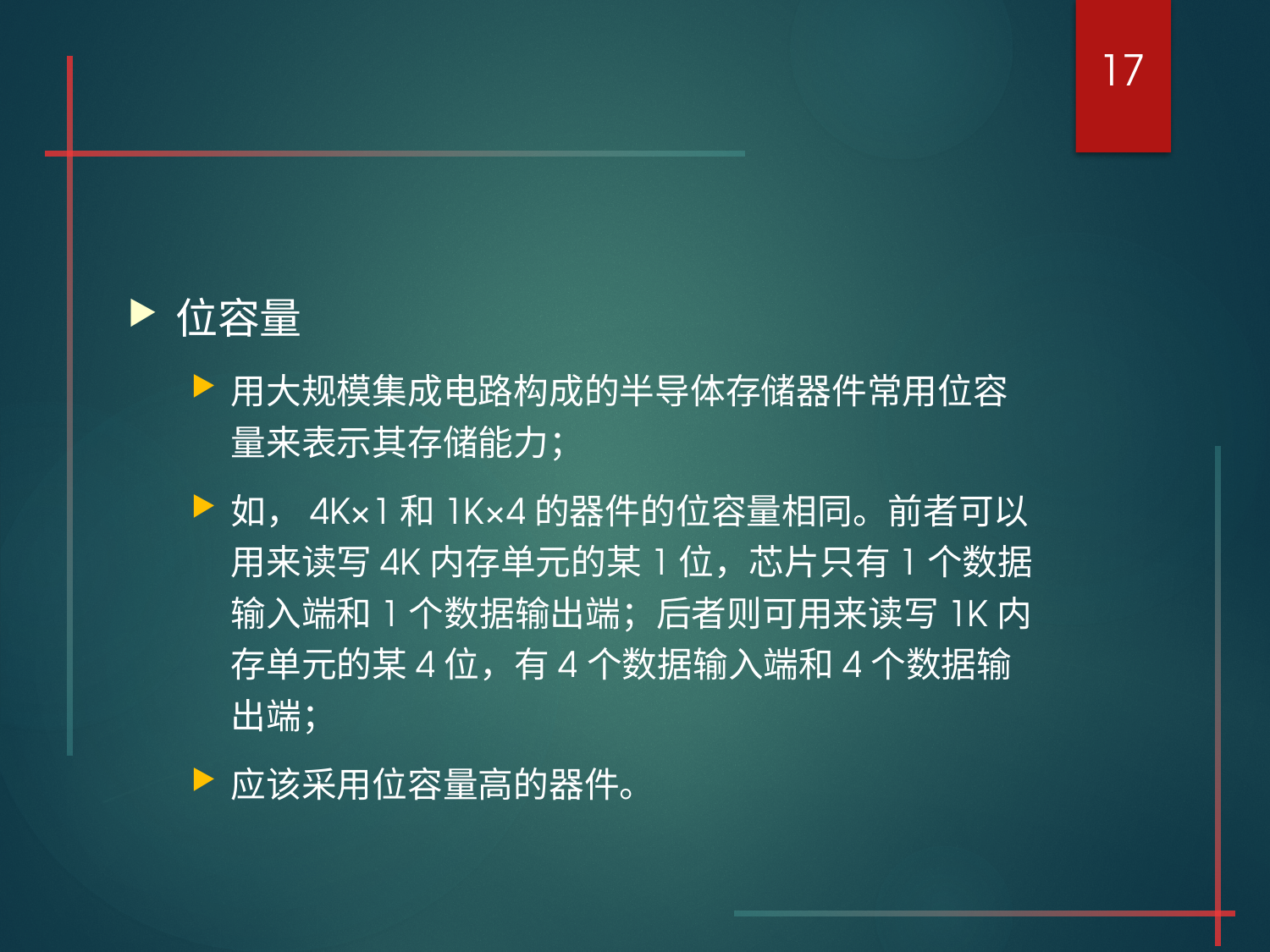

17
#
位容量
用大规模集成电路构成的半导体存储器件常用位容量来表示其存储能力；
如，4K×1和1K×4的器件的位容量相同。前者可以用来读写4K内存单元的某1位，芯片只有1个数据输入端和1个数据输出端；后者则可用来读写1K内存单元的某4位，有4个数据输入端和4个数据输出端；
应该采用位容量高的器件。